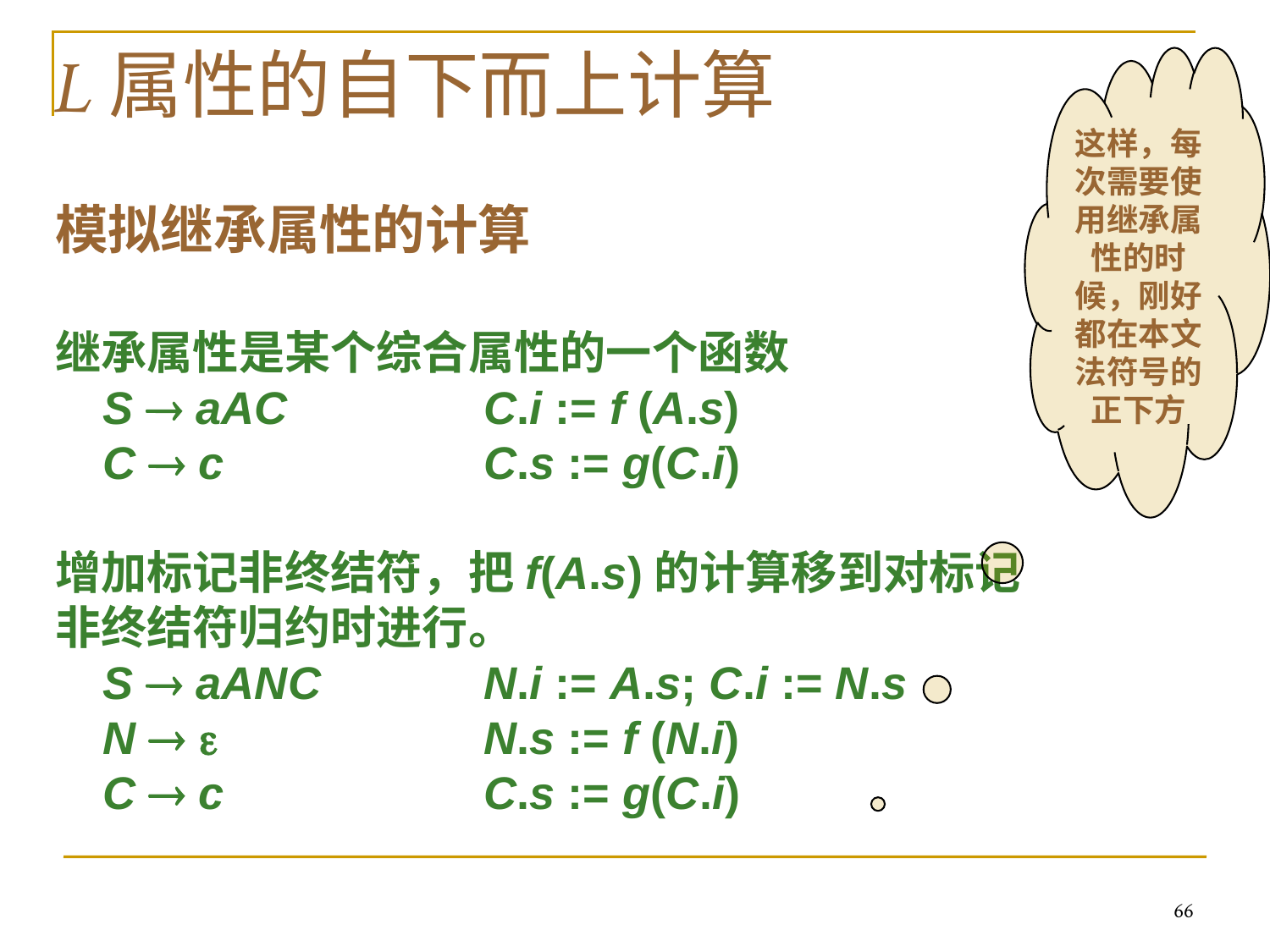

# L属性的自下而上计算
这样，每次需要使用继承属性的时候，刚好都在本文法符号的正下方
模拟继承属性的计算

继承属性是某个综合属性的一个函数
	S → aAC		C.i := f (A.s)
	C → c			C.s := g(C.i)

增加标记非终结符，把f(A.s)的计算移到对标记
非终结符归约时进行。
	S → aANC		N.i := A.s; C.i := N.s
	N → ε			N.s := f (N.i)
	C → c			C.s := g(C.i)
66